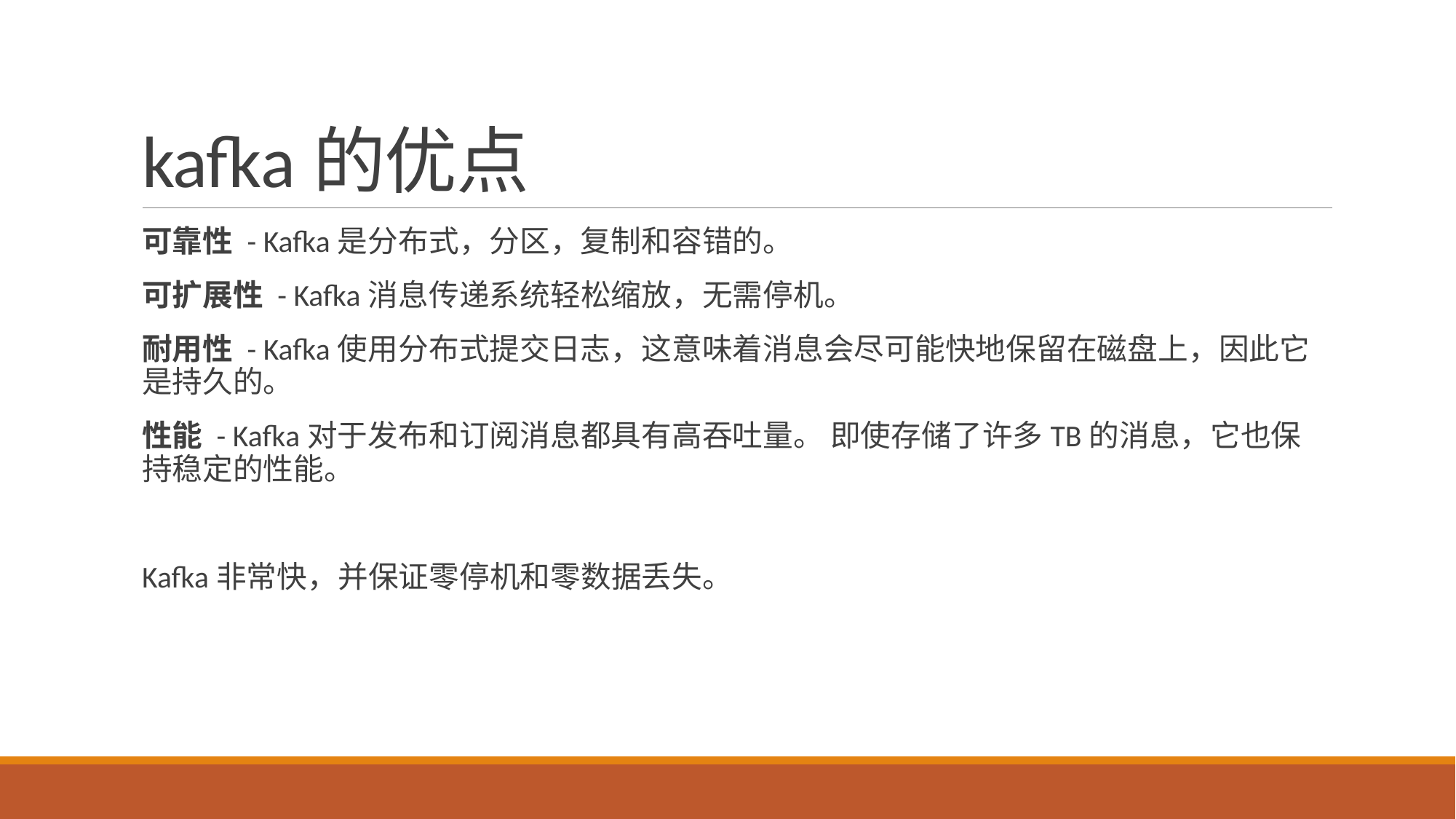

# kafka的优点
可靠性 - Kafka是分布式，分区，复制和容错的。
可扩展性 - Kafka消息传递系统轻松缩放，无需停机。
耐用性 - Kafka使用分布式提交日志，这意味着消息会尽可能快地保留在磁盘上，因此它是持久的。
性能 - Kafka对于发布和订阅消息都具有高吞吐量。 即使存储了许多TB的消息，它也保持稳定的性能。

Kafka非常快，并保证零停机和零数据丢失。